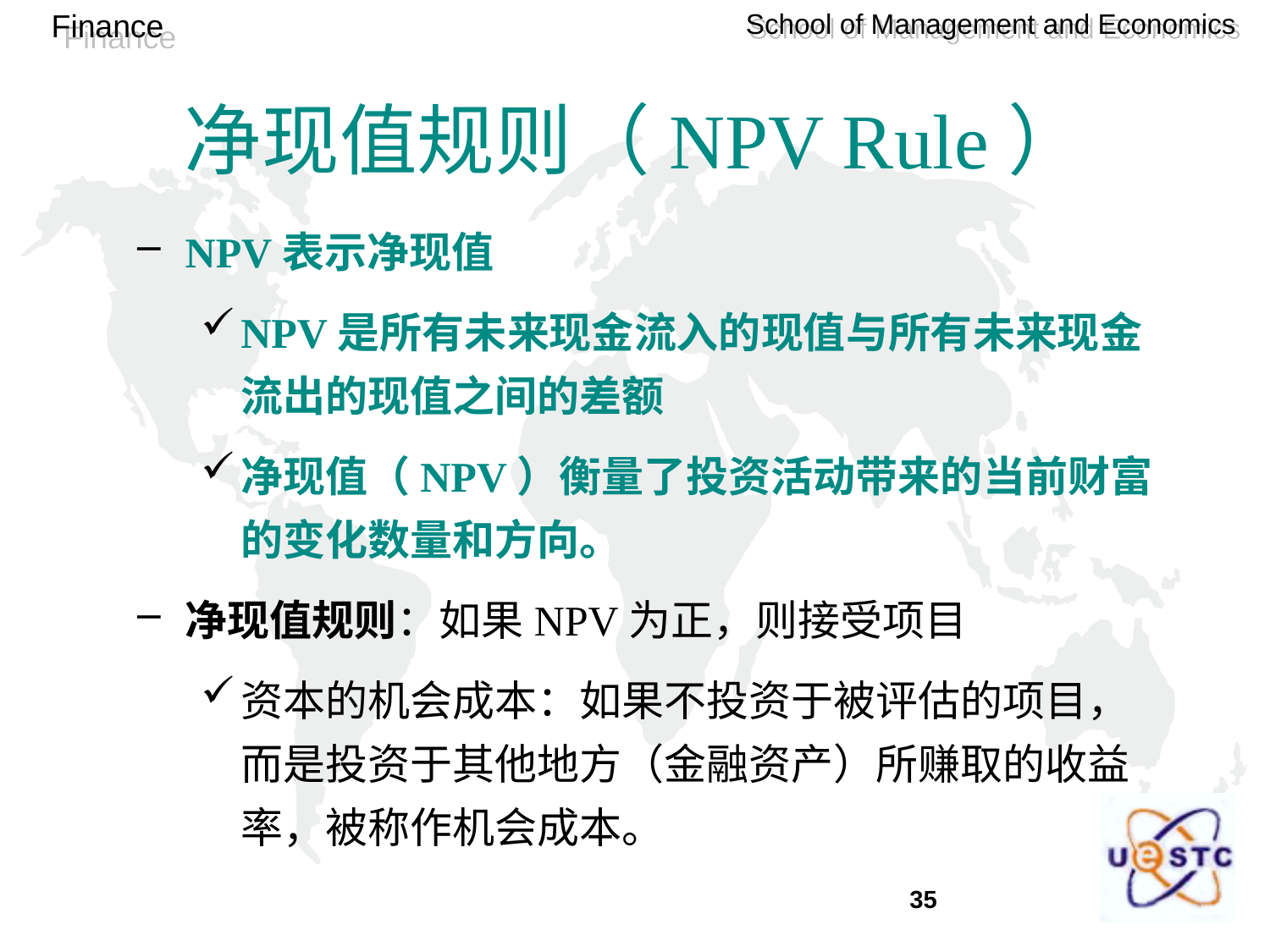

净现值规则（NPV Rule）
NPV表示净现值
NPV是所有未来现金流入的现值与所有未来现金流出的现值之间的差额
净现值（NPV）衡量了投资活动带来的当前财富的变化数量和方向。
净现值规则：如果NPV为正，则接受项目
资本的机会成本：如果不投资于被评估的项目，而是投资于其他地方（金融资产）所赚取的收益率，被称作机会成本。